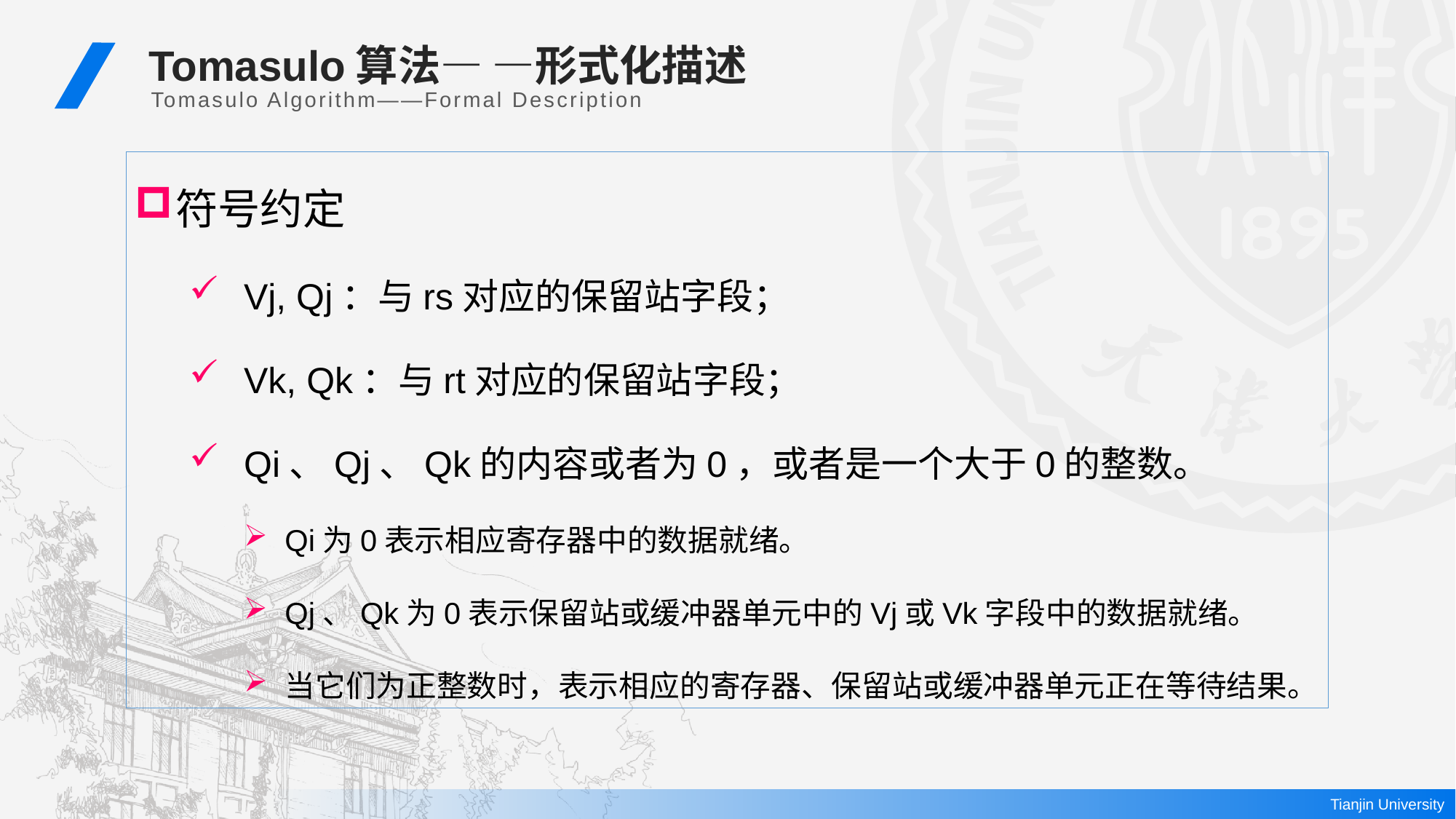

Tomasulo算法— —形式化描述
Tomasulo Algorithm——Formal Description
符号约定
Vj, Qj：与rs对应的保留站字段；
Vk, Qk：与rt对应的保留站字段；
Qi、Qj、Qk的内容或者为0，或者是一个大于0的整数。
Qi为0表示相应寄存器中的数据就绪。
Qj、Qk为0表示保留站或缓冲器单元中的Vj或Vk字段中的数据就绪。
当它们为正整数时，表示相应的寄存器、保留站或缓冲器单元正在等待结果。